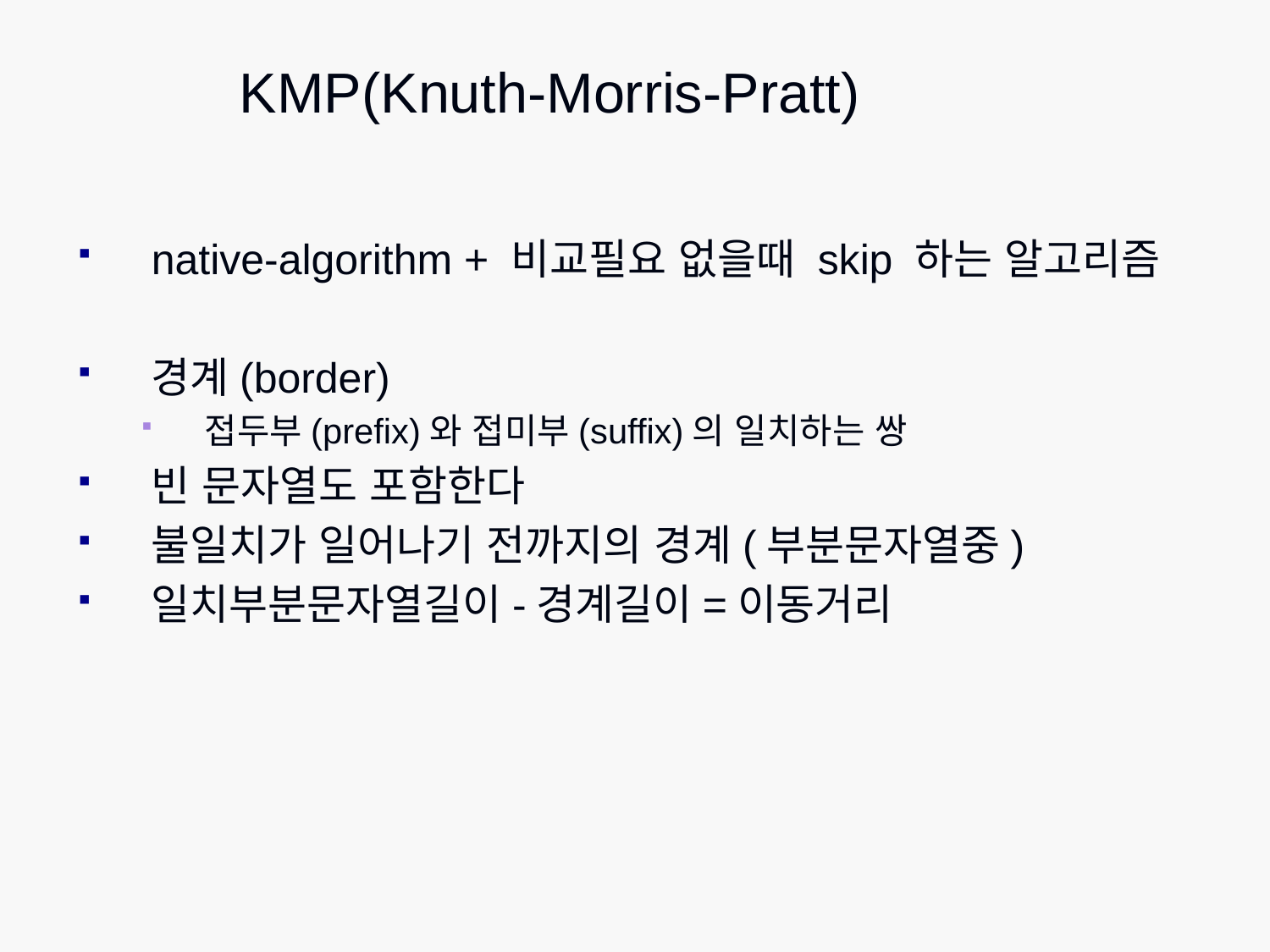

KMP(Knuth-Morris-Pratt)
native-algorithm + 비교필요 없을때 skip 하는 알고리즘

경계(border)
접두부(prefix)와 접미부(suffix)의 일치하는 쌍
빈 문자열도 포함한다
불일치가 일어나기 전까지의 경계(부분문자열중)
일치부분문자열길이-경계길이=이동거리